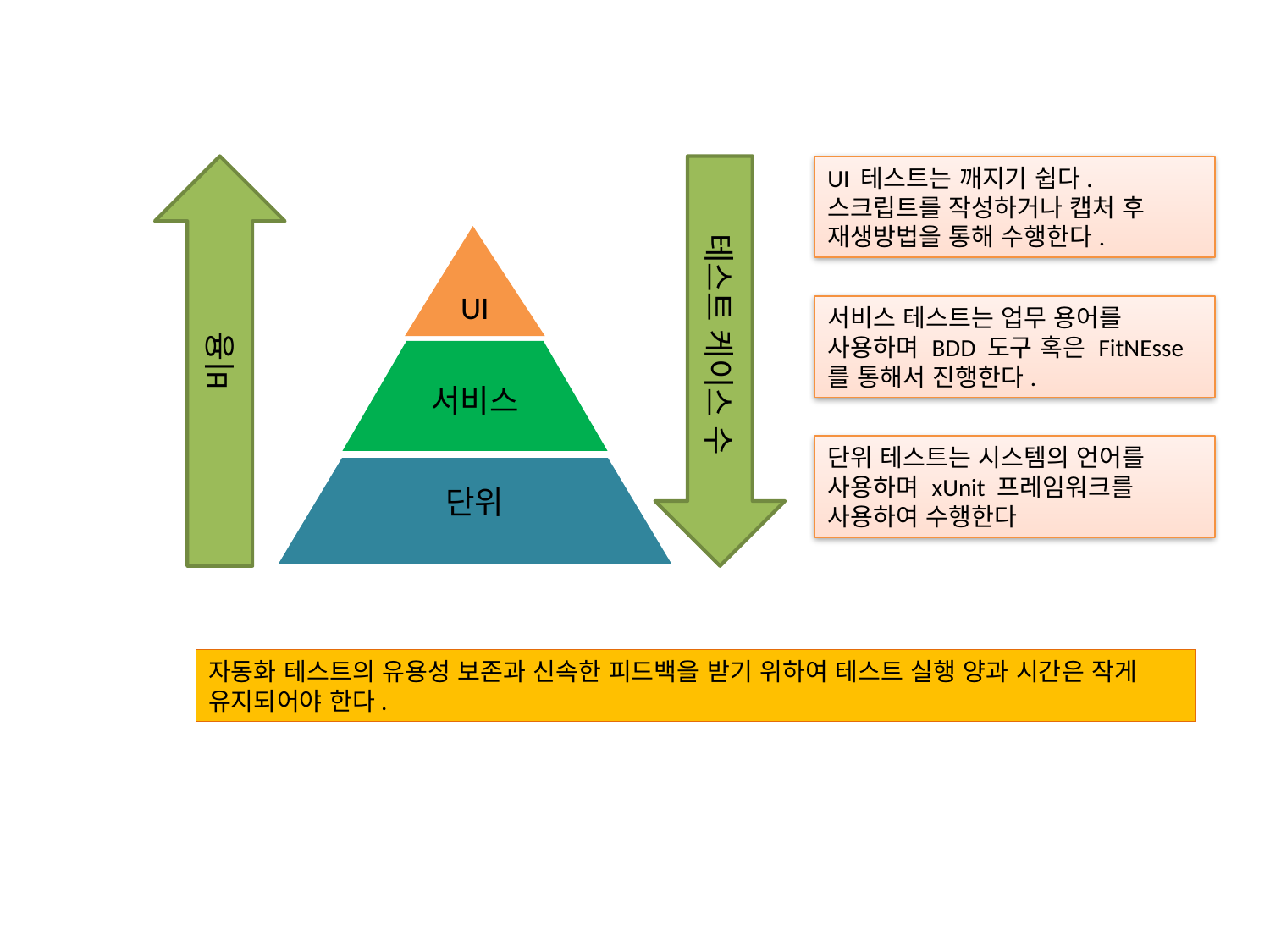

UI 테스트는 깨지기 쉽다. 스크립트를 작성하거나 캡처 후 재생방법을 통해 수행한다.

UI
서비스 테스트는 업무 용어를 사용하며 BDD 도구 혹은 FitNEsse를 통해서 진행한다.
비용
테스트 케이스 수

서비스
단위 테스트는 시스템의 언어를 사용하며 xUnit 프레임워크를 사용하여 수행한다

단위
자동화 테스트의 유용성 보존과 신속한 피드백을 받기 위하여 테스트 실행 양과 시간은 작게 유지되어야 한다.